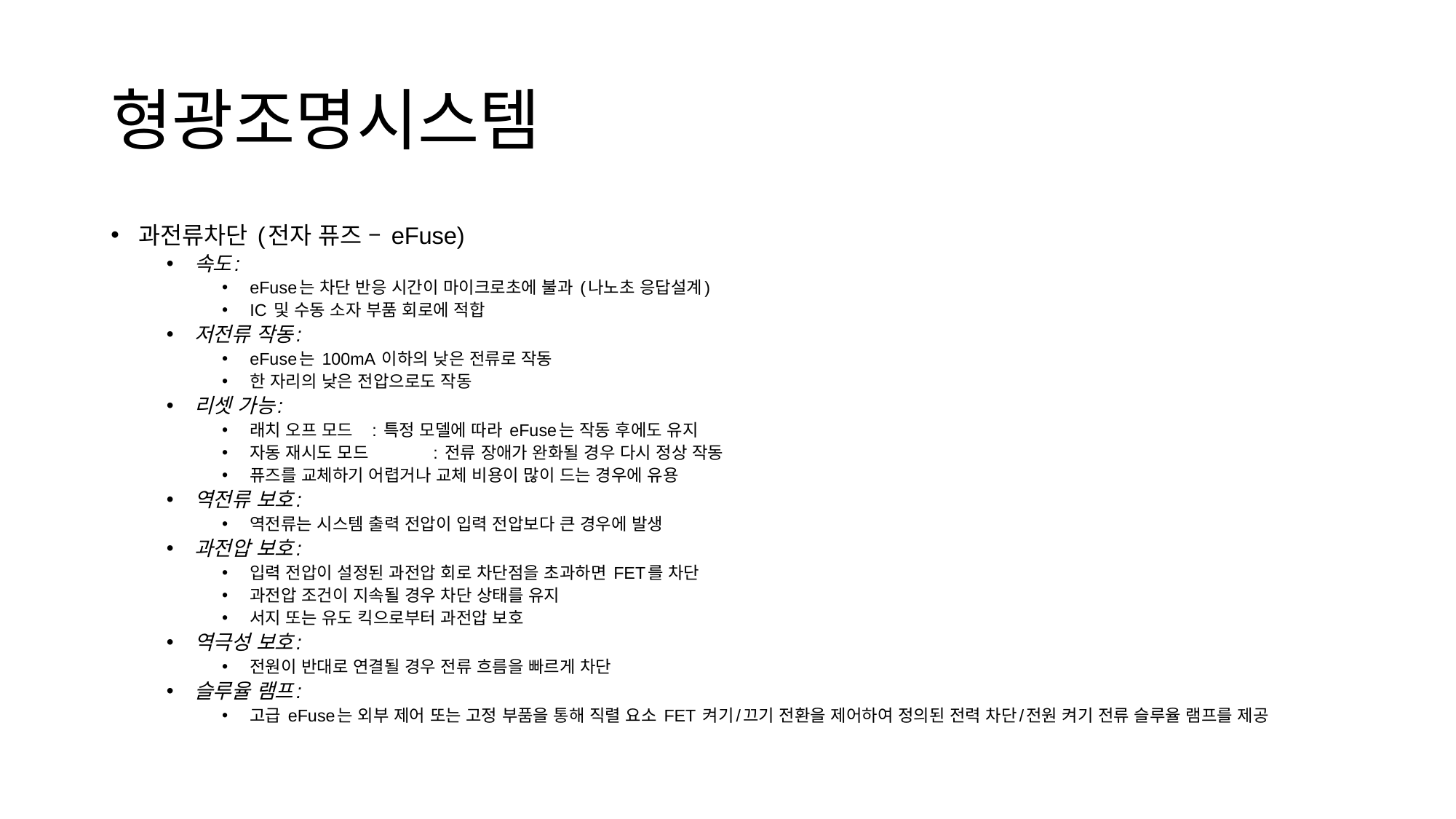

# 형광조명시스템
과전류차단 (전자 퓨즈 – eFuse)
속도:
eFuse는 차단 반응 시간이 마이크로초에 불과 (나노초 응답설계)
IC 및 수동 소자 부품 회로에 적합
저전류 작동:
eFuse는 100mA 이하의 낮은 전류로 작동
한 자리의 낮은 전압으로도 작동
리셋 가능:
래치 오프 모드 	: 특정 모델에 따라 eFuse는 작동 후에도 유지
자동 재시도 모드 	: 전류 장애가 완화될 경우 다시 정상 작동
퓨즈를 교체하기 어렵거나 교체 비용이 많이 드는 경우에 유용
역전류 보호:
역전류는 시스템 출력 전압이 입력 전압보다 큰 경우에 발생
과전압 보호:
입력 전압이 설정된 과전압 회로 차단점을 초과하면 FET를 차단
과전압 조건이 지속될 경우 차단 상태를 유지
서지 또는 유도 킥으로부터 과전압 보호
역극성 보호:
전원이 반대로 연결될 경우 전류 흐름을 빠르게 차단
슬루율 램프:
고급 eFuse는 외부 제어 또는 고정 부품을 통해 직렬 요소 FET 켜기/끄기 전환을 제어하여 정의된 전력 차단/전원 켜기 전류 슬루율 램프를 제공